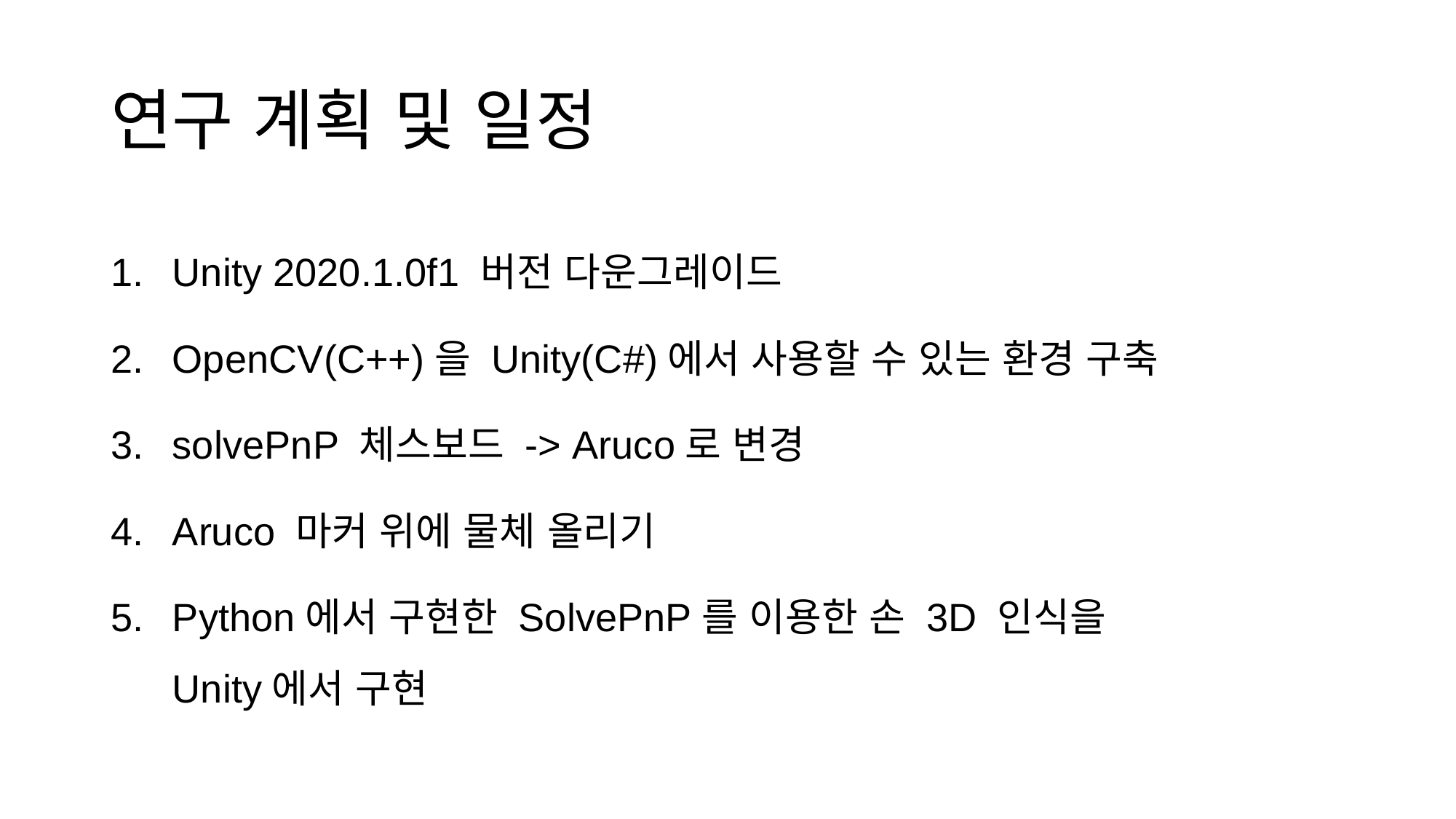

# 연구 계획 및 일정
Unity 2020.1.0f1 버전 다운그레이드
OpenCV(C++)을 Unity(C#)에서 사용할 수 있는 환경 구축
solvePnP 체스보드 -> Aruco로 변경
Aruco 마커 위에 물체 올리기
Python에서 구현한 SolvePnP를 이용한 손 3D 인식을
Unity에서 구현